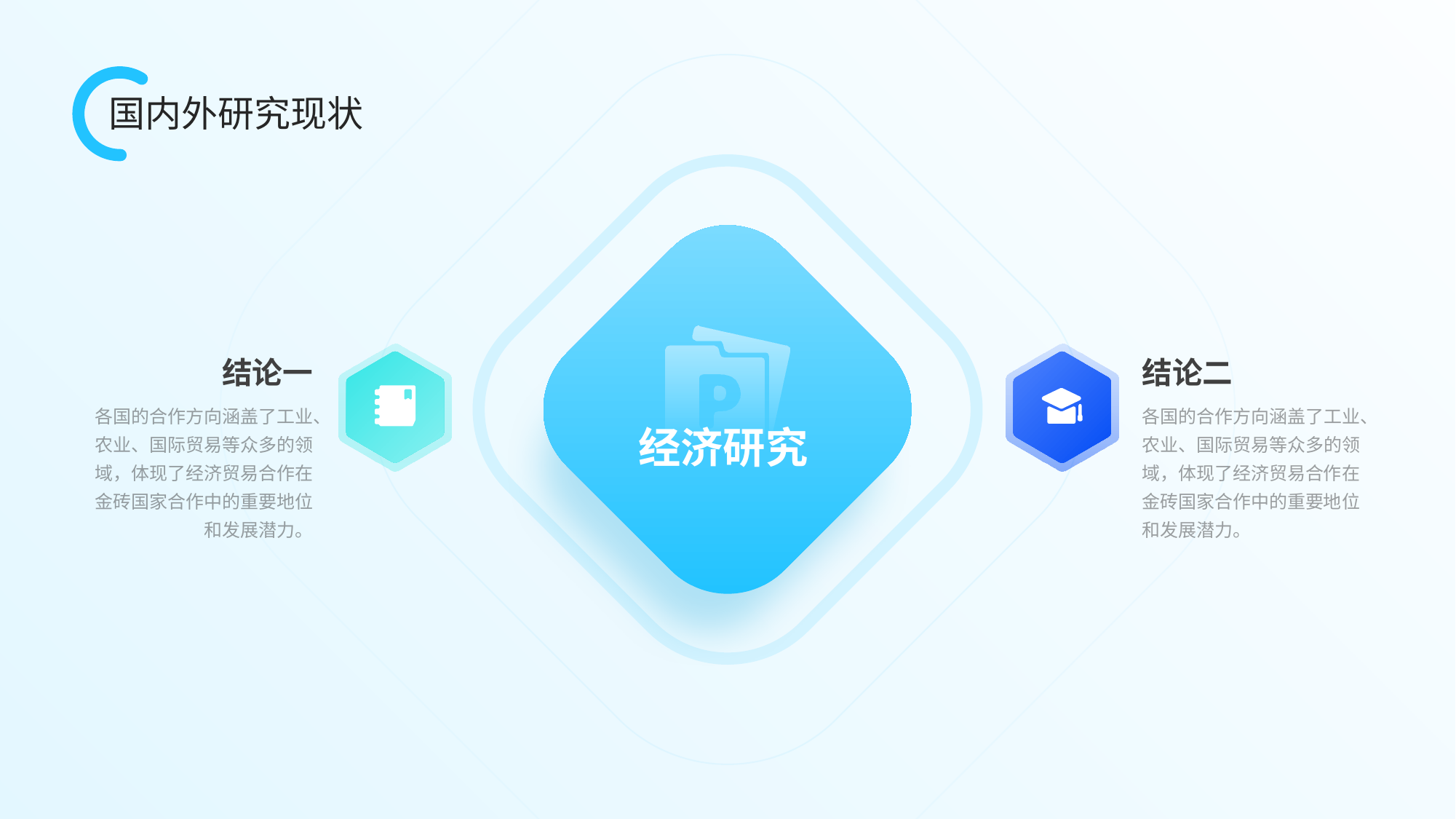

国内外研究现状

结论一
结论二
各国的合作方向涵盖了工业、农业、国际贸易等众多的领域，体现了经济贸易合作在金砖国家合作中的重要地位和发展潜力。
各国的合作方向涵盖了工业、农业、国际贸易等众多的领域，体现了经济贸易合作在金砖国家合作中的重要地位和发展潜力。
经济研究